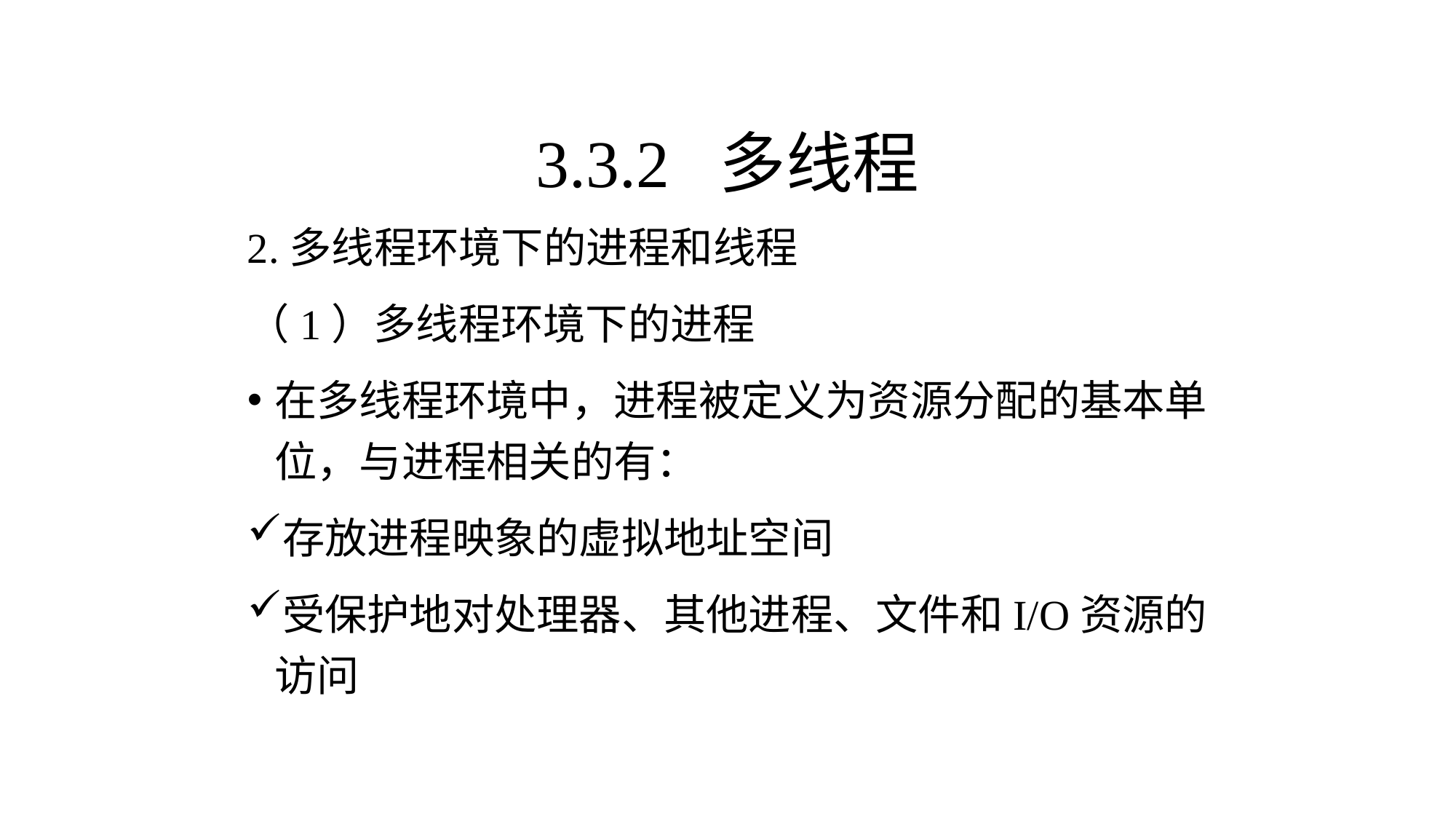

3.3.2  多线程
2.多线程环境下的进程和线程
（1）多线程环境下的进程
在多线程环境中，进程被定义为资源分配的基本单位，与进程相关的有：
存放进程映象的虚拟地址空间
受保护地对处理器、其他进程、文件和I/O资源的访问

6